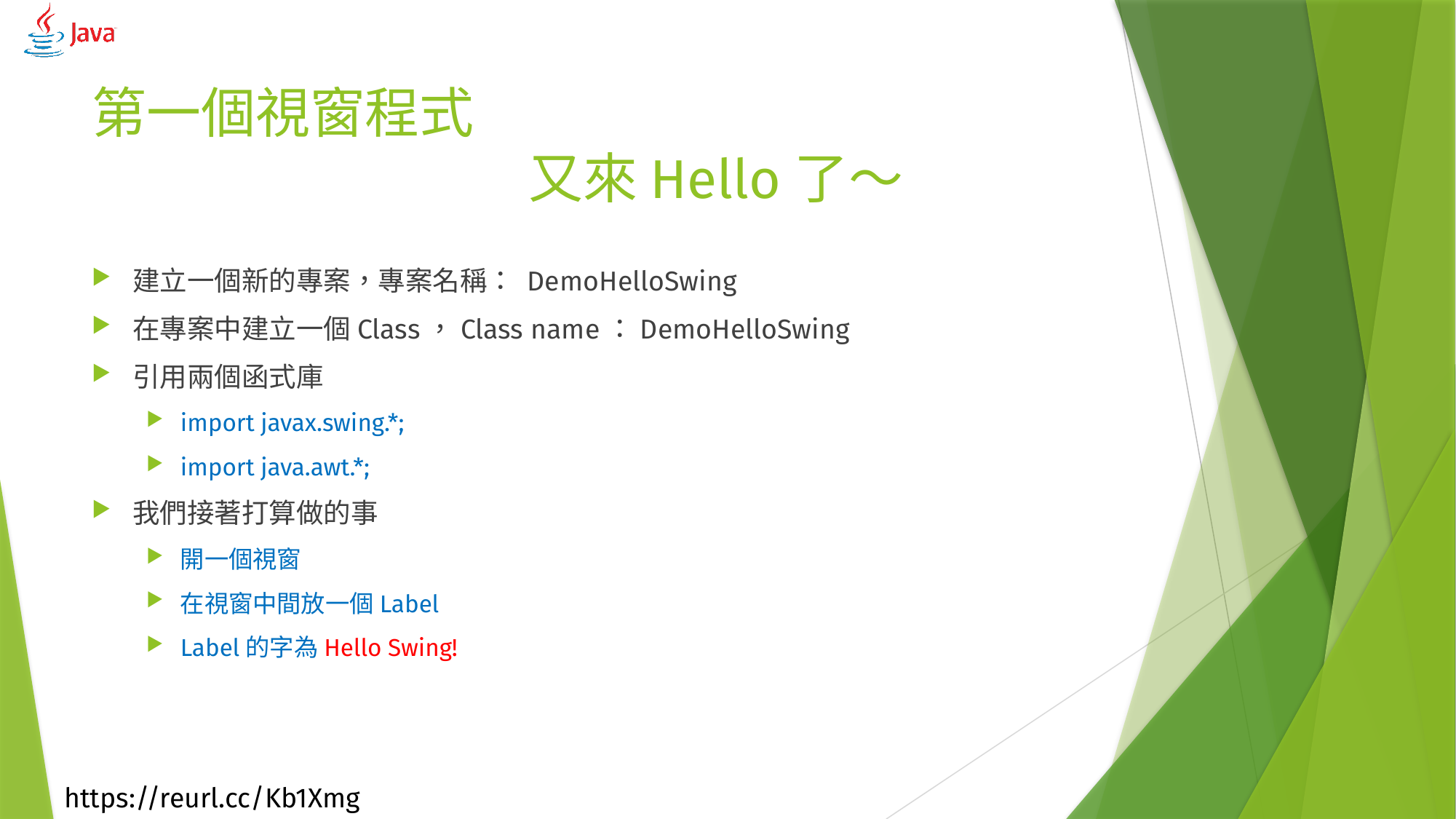

# 第一個視窗程式 又來Hello了～
建立一個新的專案，專案名稱： DemoHelloSwing
在專案中建立一個Class，Class name：DemoHelloSwing
引用兩個函式庫
import javax.swing.*;
import java.awt.*;
我們接著打算做的事
開一個視窗
在視窗中間放一個Label
Label的字為Hello Swing!